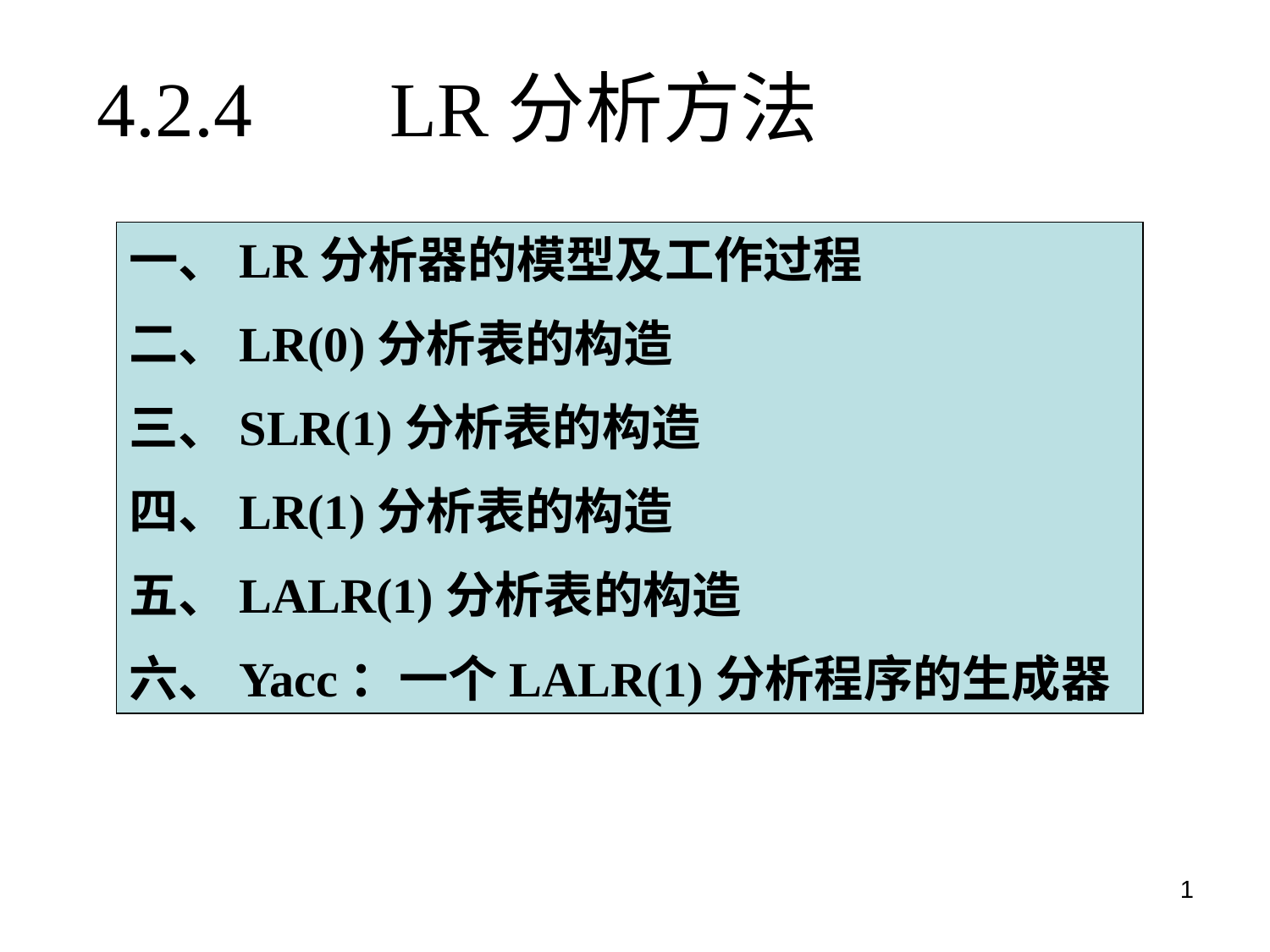

4.2.4	  LR分析方法
一、LR分析器的模型及工作过程
二、LR(0)分析表的构造
三、SLR(1)分析表的构造
四、LR(1)分析表的构造
五、LALR(1)分析表的构造
六、Yacc：一个LALR(1)分析程序的生成器

1